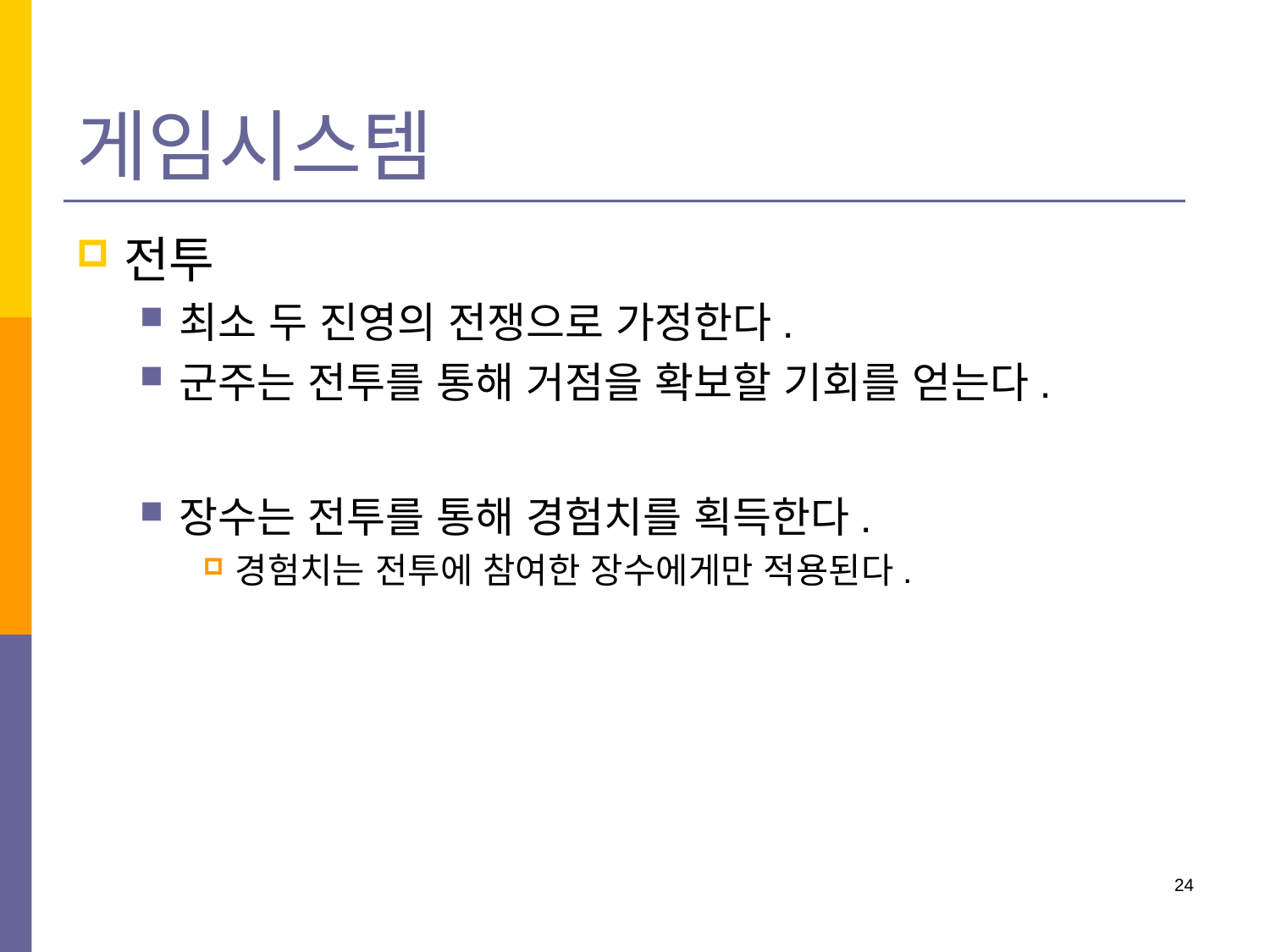

# 게임시스템
전투
최소 두 진영의 전쟁으로 가정한다.
군주는 전투를 통해 거점을 확보할 기회를 얻는다.

장수는 전투를 통해 경험치를 획득한다.
경험치는 전투에 참여한 장수에게만 적용된다.
24